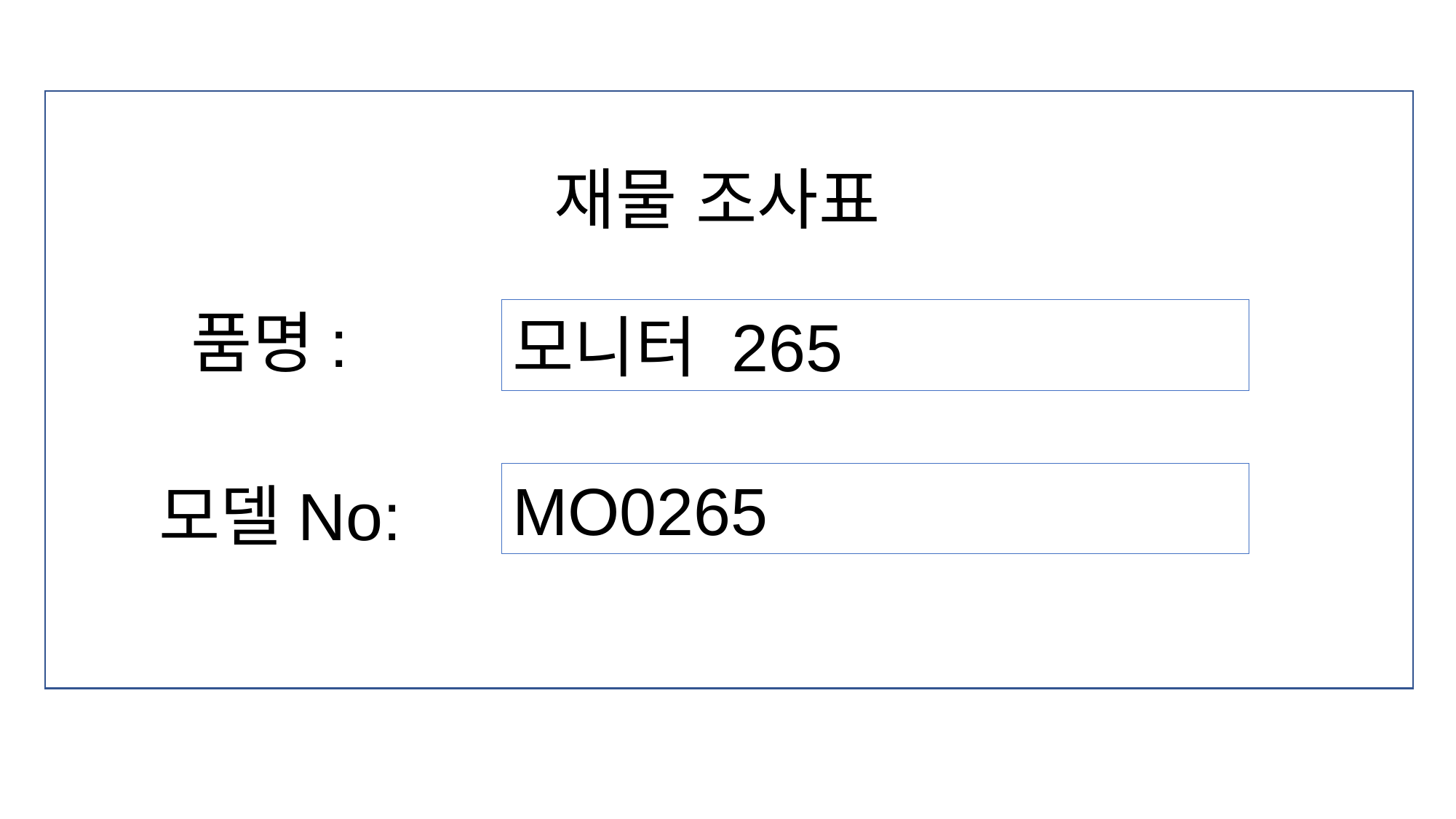

재물 조사표
품명:
모니터 265
MO0265
모델No: